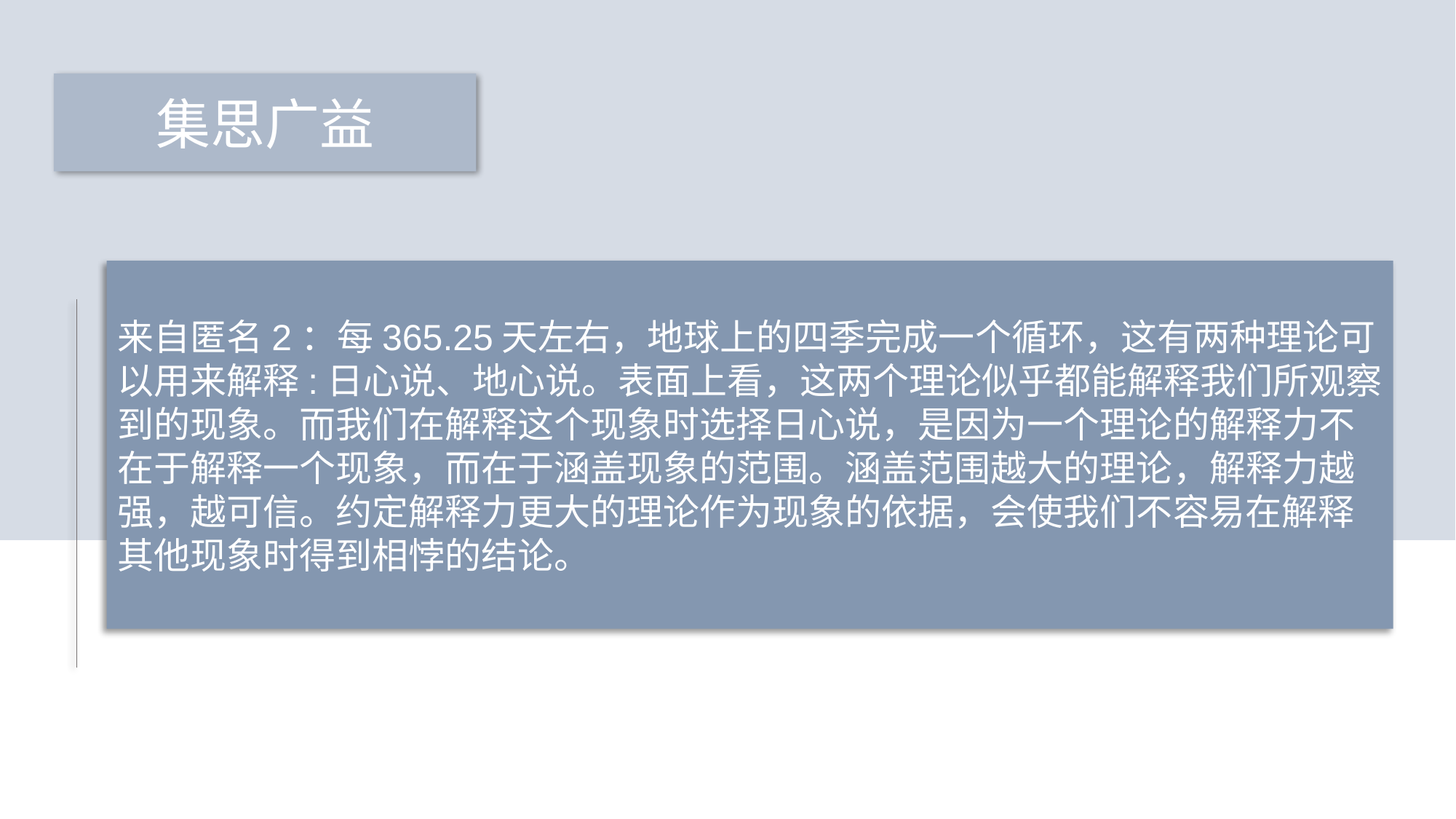

集思广益
来自匿名2：每365.25天左右，地球上的四季完成一个循环，这有两种理论可以用来解释:日心说、地心说。表面上看，这两个理论似乎都能解释我们所观察到的现象。而我们在解释这个现象时选择日心说，是因为一个理论的解释力不在于解释一个现象，而在于涵盖现象的范围。涵盖范围越大的理论，解释力越强，越可信。约定解释力更大的理论作为现象的依据，会使我们不容易在解释其他现象时得到相悖的结论。